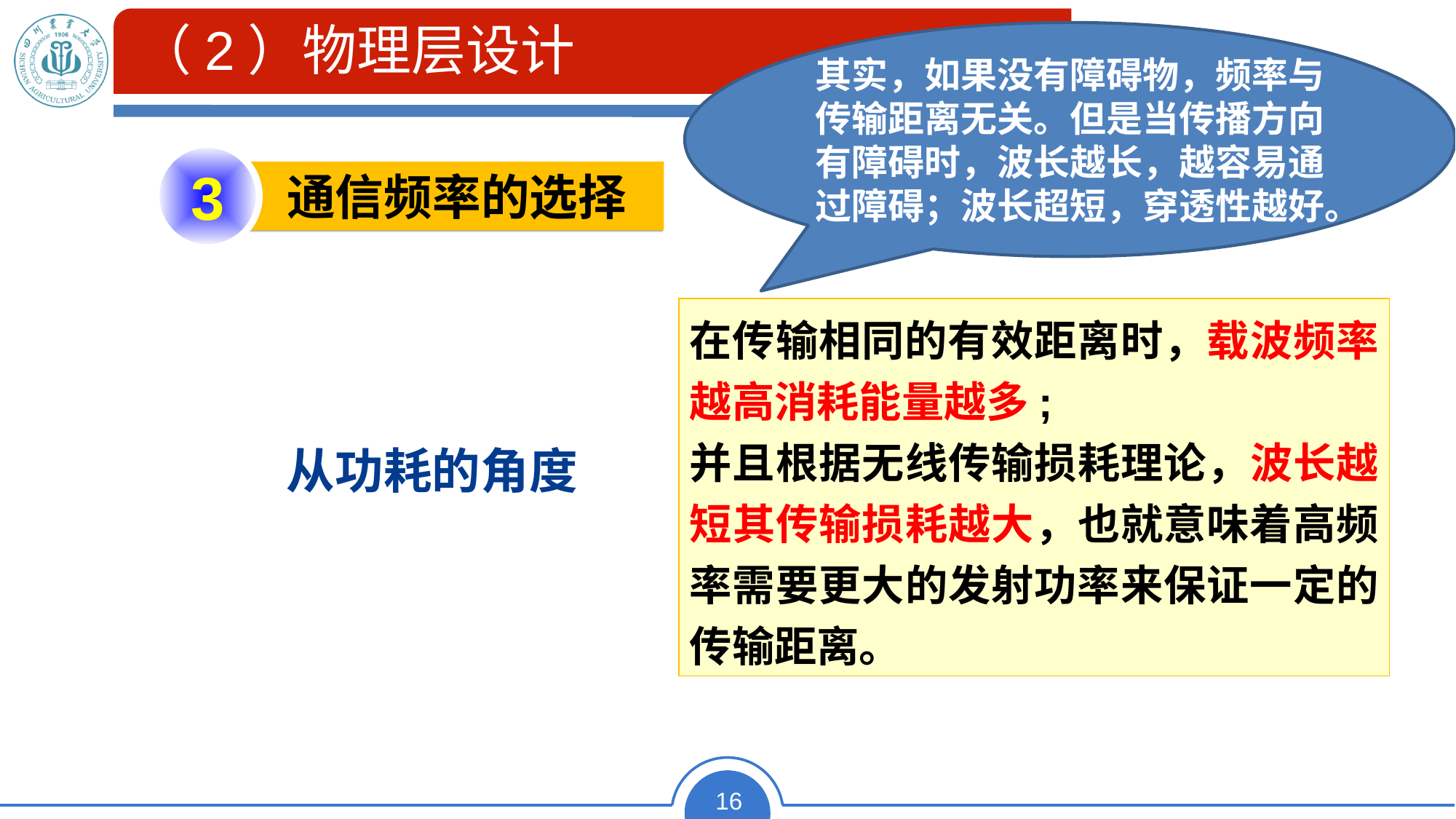

# （2）物理层设计
其实，如果没有障碍物，频率与传输距离无关。但是当传播方向有障碍时，波长越长，越容易通过障碍；波长超短，穿透性越好。
3
通信频率的选择
在传输相同的有效距离时，载波频率越高消耗能量越多;
并且根据无线传输损耗理论，波长越短其传输损耗越大，也就意味着高频率需要更大的发射功率来保证一定的传输距离。
从功耗的角度